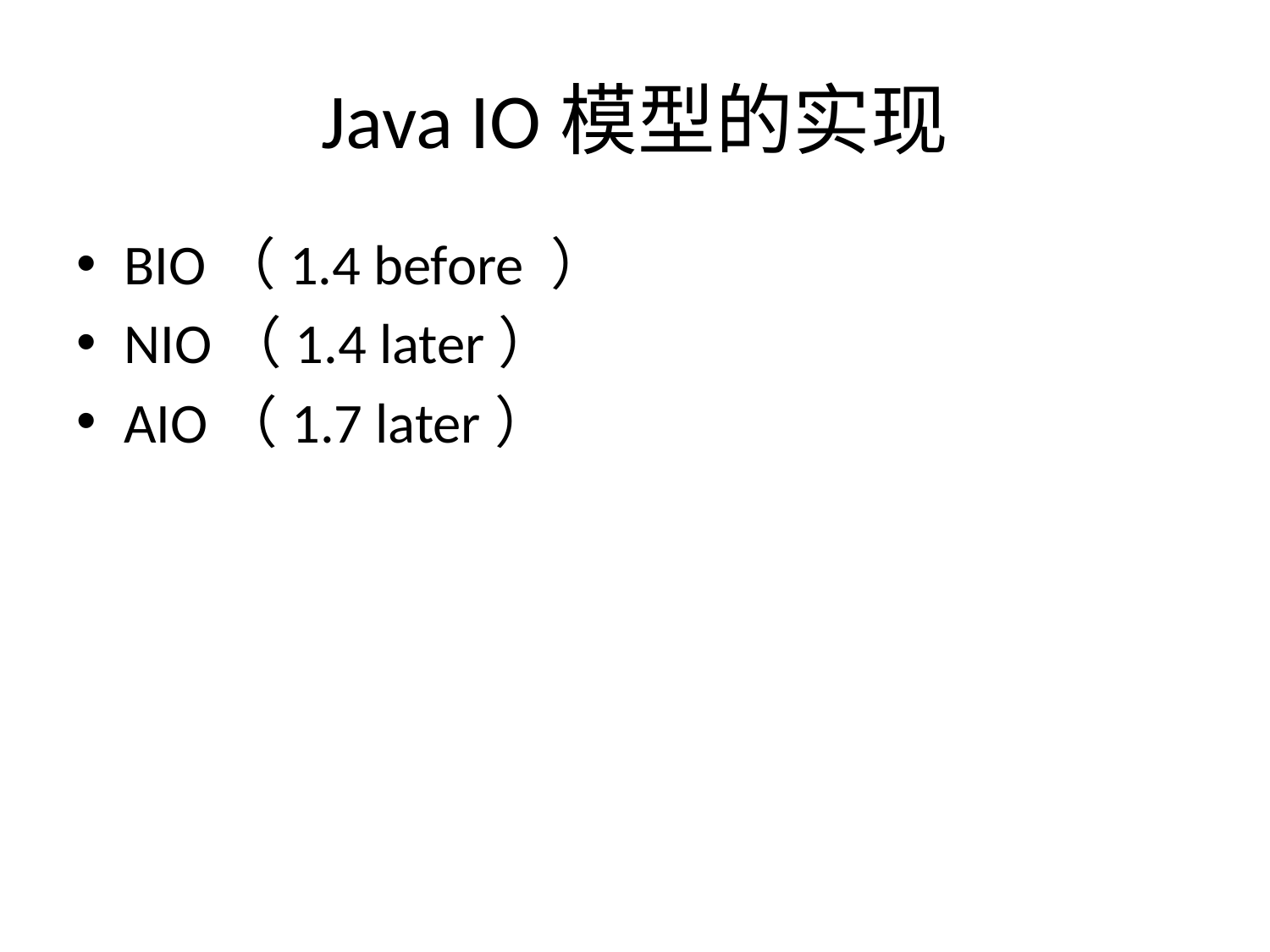

# Java IO模型的实现
BIO（1.4 before ）
NIO（1.4 later）
AIO（1.7 later）